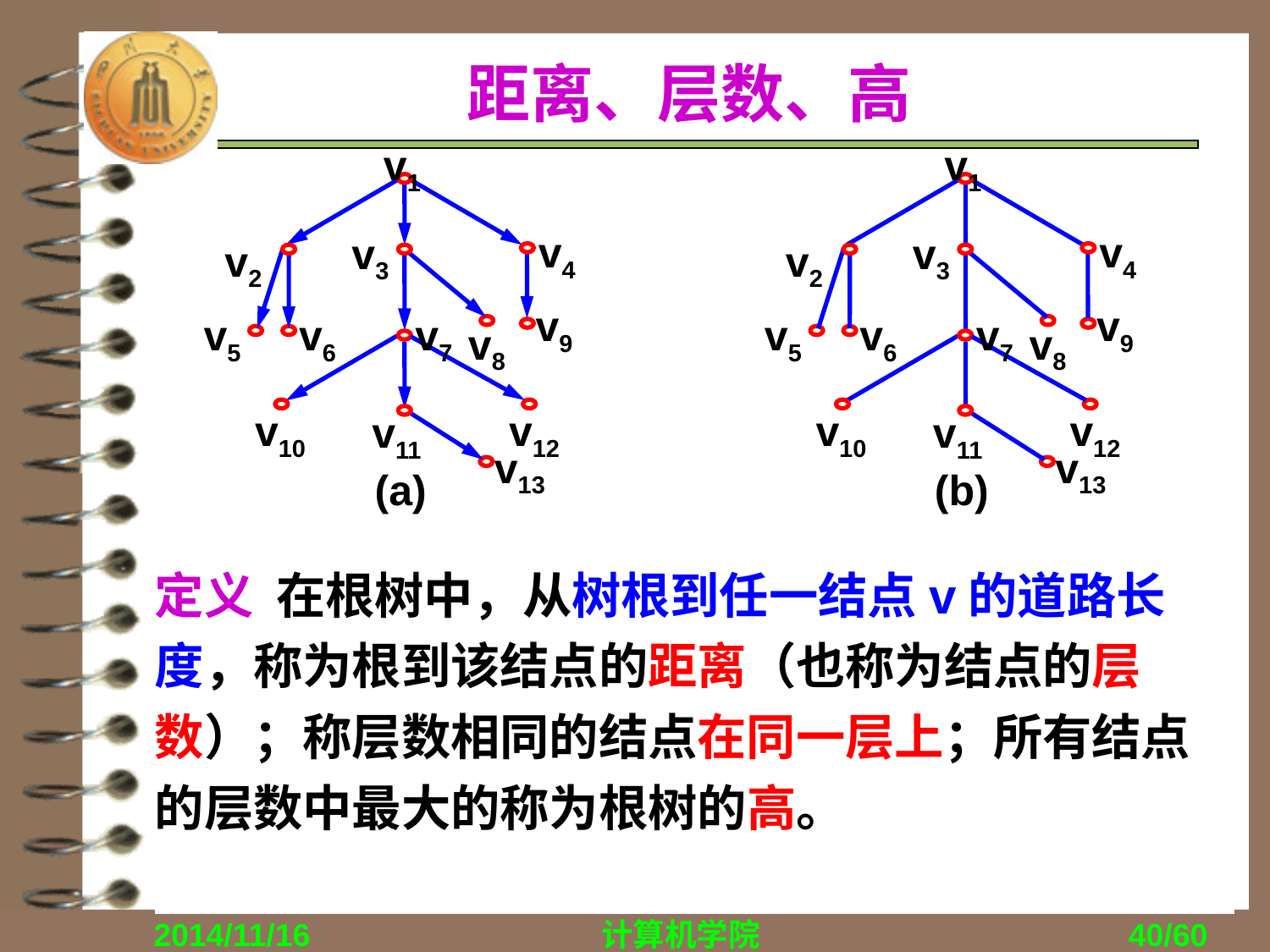

# 距离、层数、高
v1

v4
v3
v2

v9
v5
v6
v7
v8

v10
v12
v11

v13
(a)

v1

v4
v3
v2

v9
v5
v6
v7
v8

v10
v12
v11

v13
(b)

定义  在根树中，从树根到任一结点v的道路长度，称为根到该结点的距离（也称为结点的层数）；称层数相同的结点在同一层上；所有结点的层数中最大的称为根树的高。

倒置法：把树根画在最上方，树叶画在下方，有向边的方向均指向下方，这样就可以省去全部箭头，不会发生误解。
2014/11/16
计算机学院
40/60